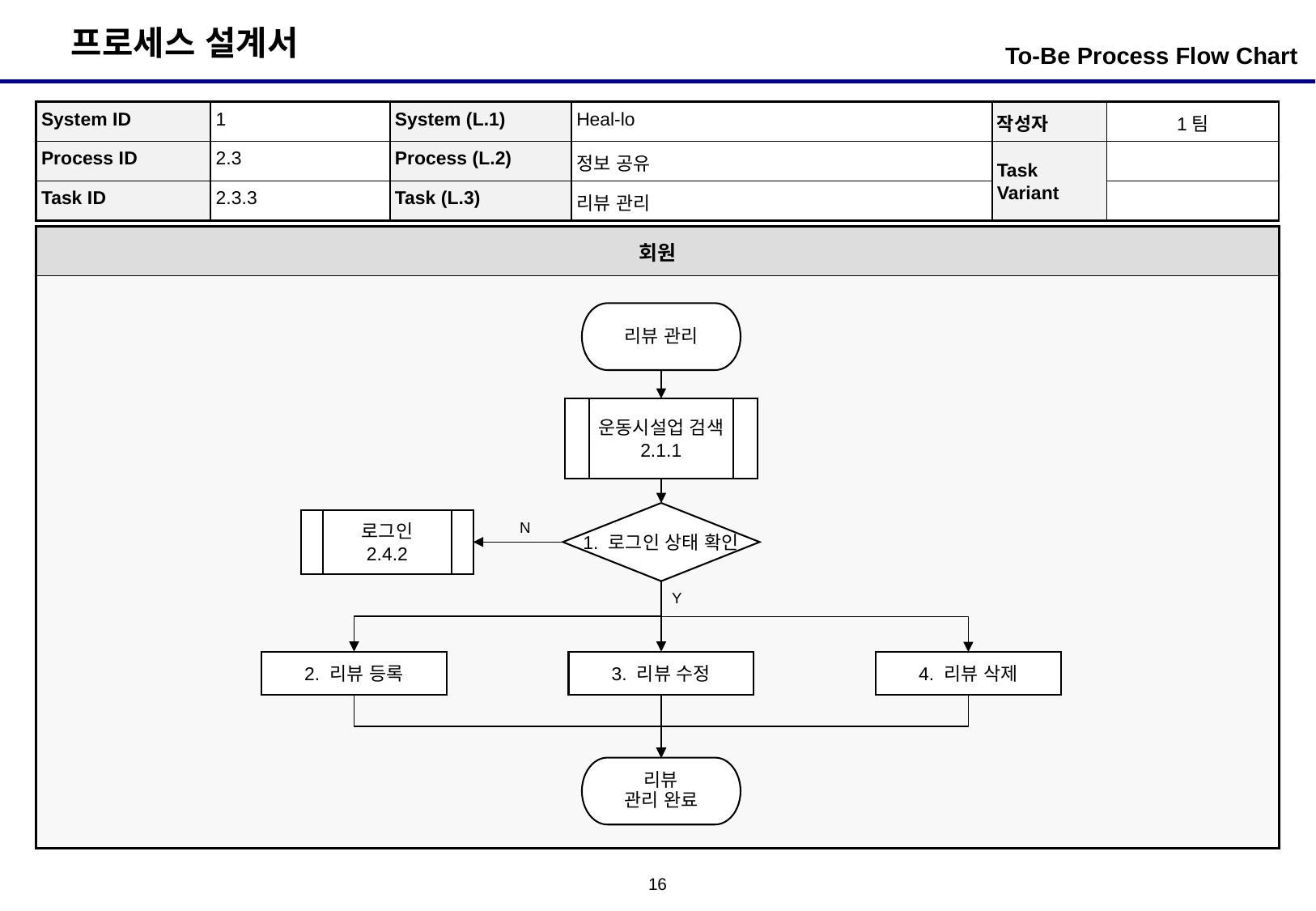

To-Be Process Flow Chart
| System ID | 1 | System (L.1) | Heal-lo | 작성자 | 1팀 |
| --- | --- | --- | --- | --- | --- |
| Process ID | 2.3 | Process (L.2) | 정보 공유 | Task Variant |  |
| Task ID | 2.3.3 | Task (L.3) | 리뷰 관리 |  |  |
| 회원 |
| --- |
|  |
리뷰 관리
운동시설업 검색
2.1.1
1. 로그인 상태 확인
로그인
2.4.2
N
Y
2. 리뷰 등록
3. 리뷰 수정
4. 리뷰 삭제
리뷰
관리 완료